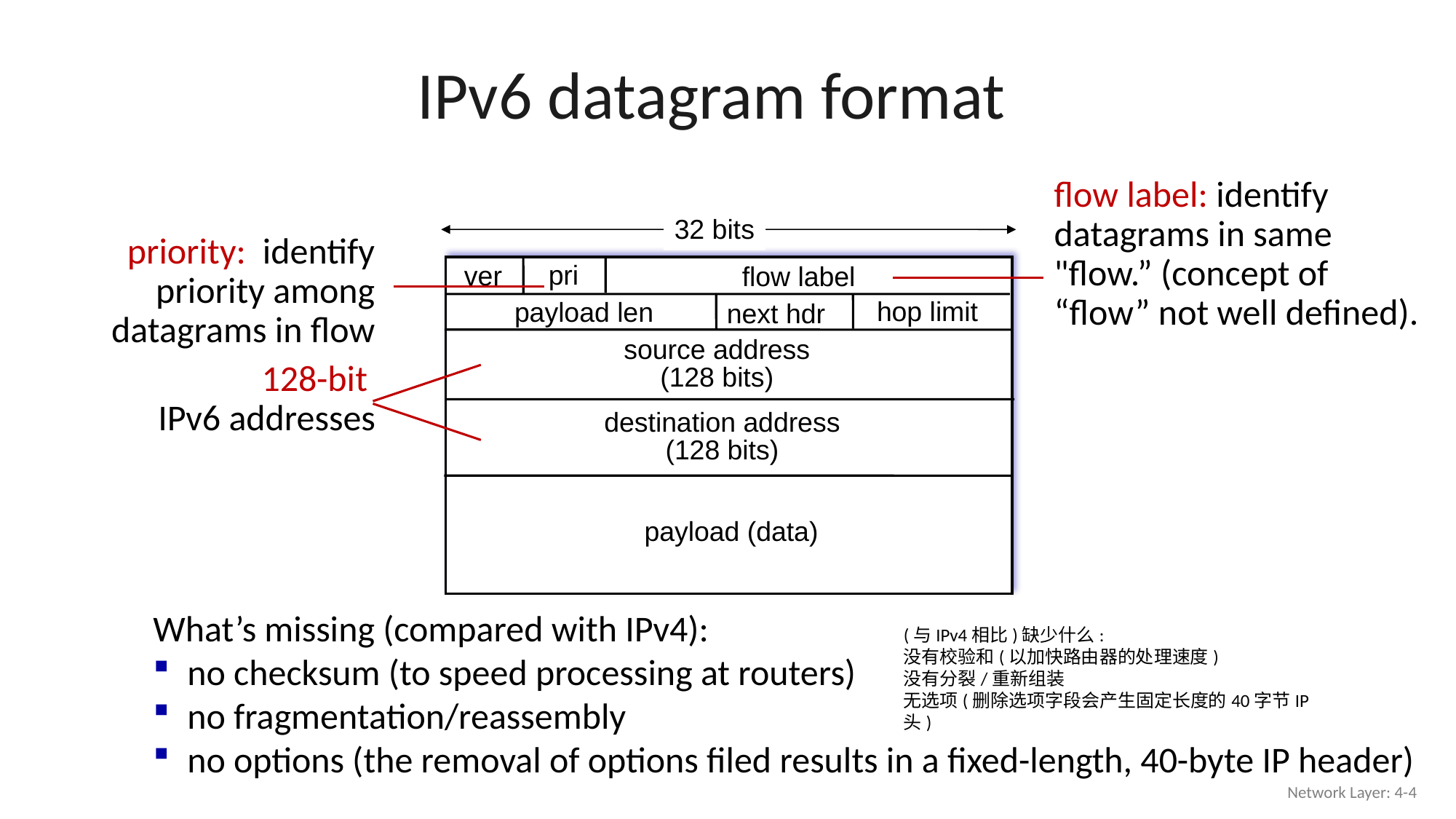

# IPv6 datagram format
flow label: identify datagrams in same "flow.” (concept of “flow” not well defined).
32 bits
priority:  identify priority among datagrams in flow

pri
ver
flow label

hop limit
payload len
next hdr

source address
(128 bits)
128-bit
IPv6 addresses

destination address
(128 bits)

 payload (data)
What’s missing (compared with IPv4):
no checksum (to speed processing at routers)
no fragmentation/reassembly
no options (the removal of options filed results in a fixed-length, 40-byte IP header)
(与IPv4相比)缺少什么:
没有校验和(以加快路由器的处理速度)
没有分裂/重新组装
无选项(删除选项字段会产生固定长度的40字节IP头)
Network Layer: 4-4